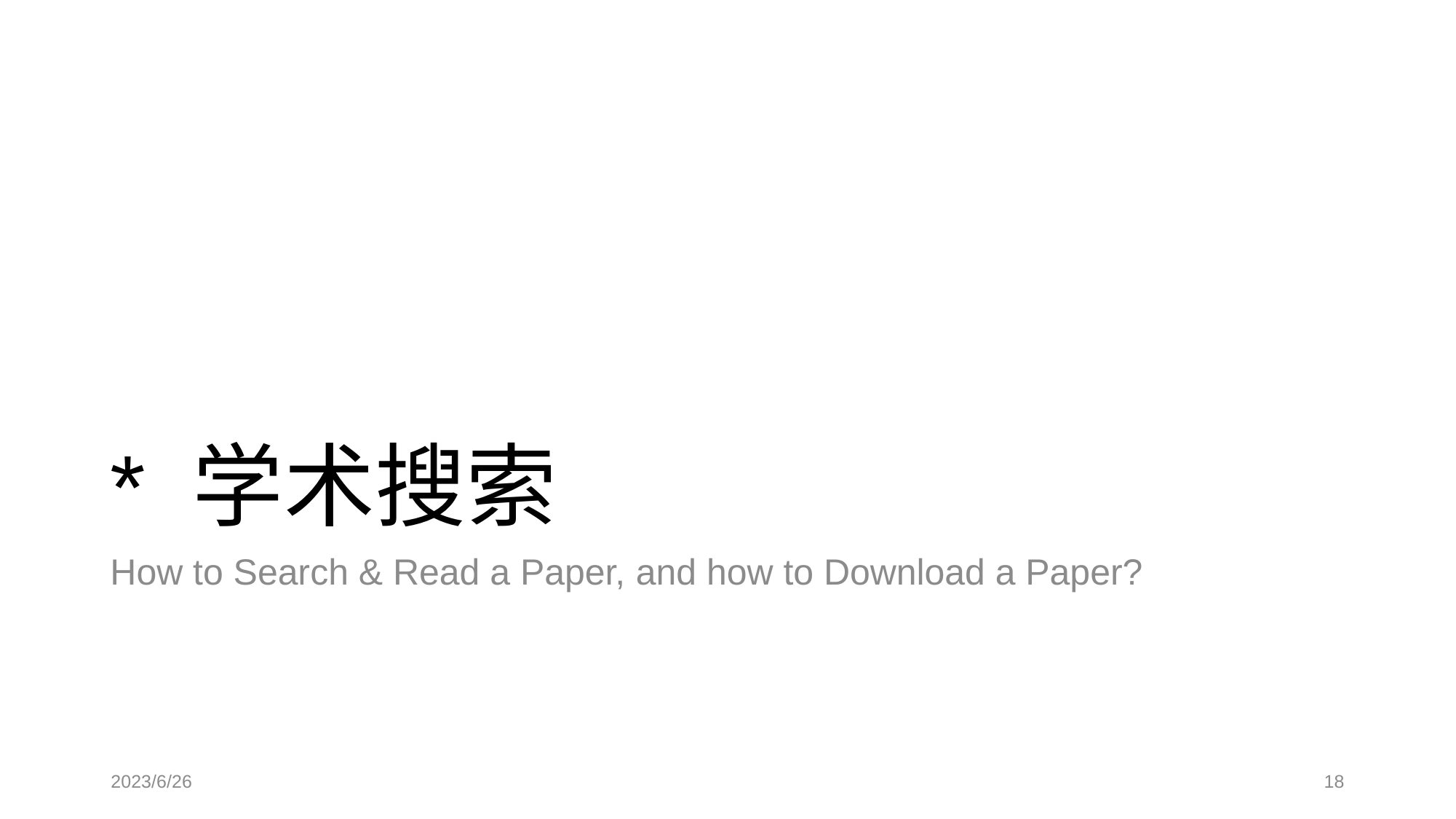

# * 学术搜索
How to Search & Read a Paper, and how to Download a Paper?
2023/6/26
18